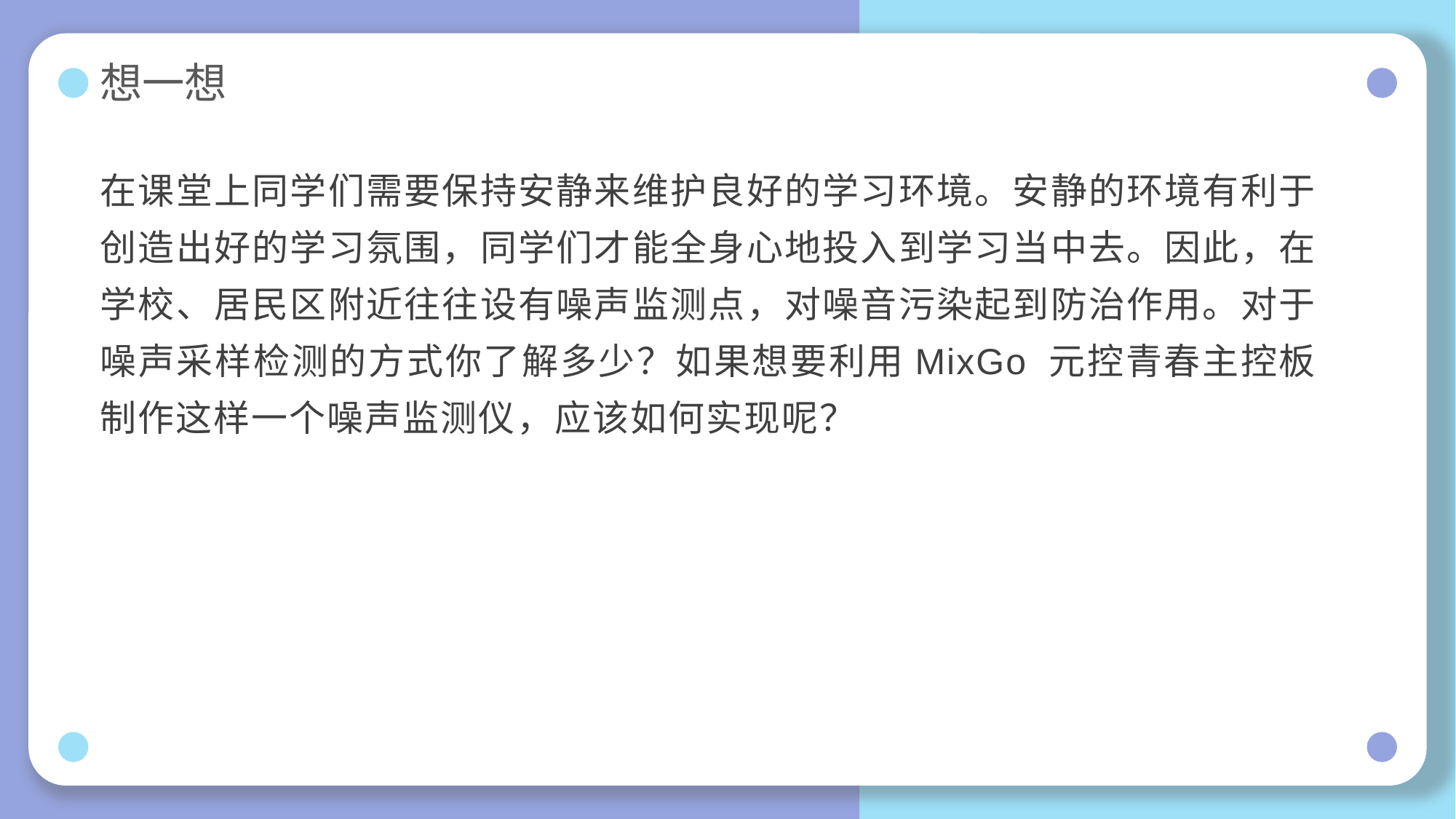

# 想一想
在课堂上同学们需要保持安静来维护良好的学习环境。安静的环境有利于创造出好的学习氛围，同学们才能全身心地投入到学习当中去。因此，在学校、居民区附近往往设有噪声监测点，对噪音污染起到防治作用。对于噪声采样检测的方式你了解多少？如果想要利用MixGo 元控青春主控板制作这样一个噪声监测仪，应该如何实现呢？